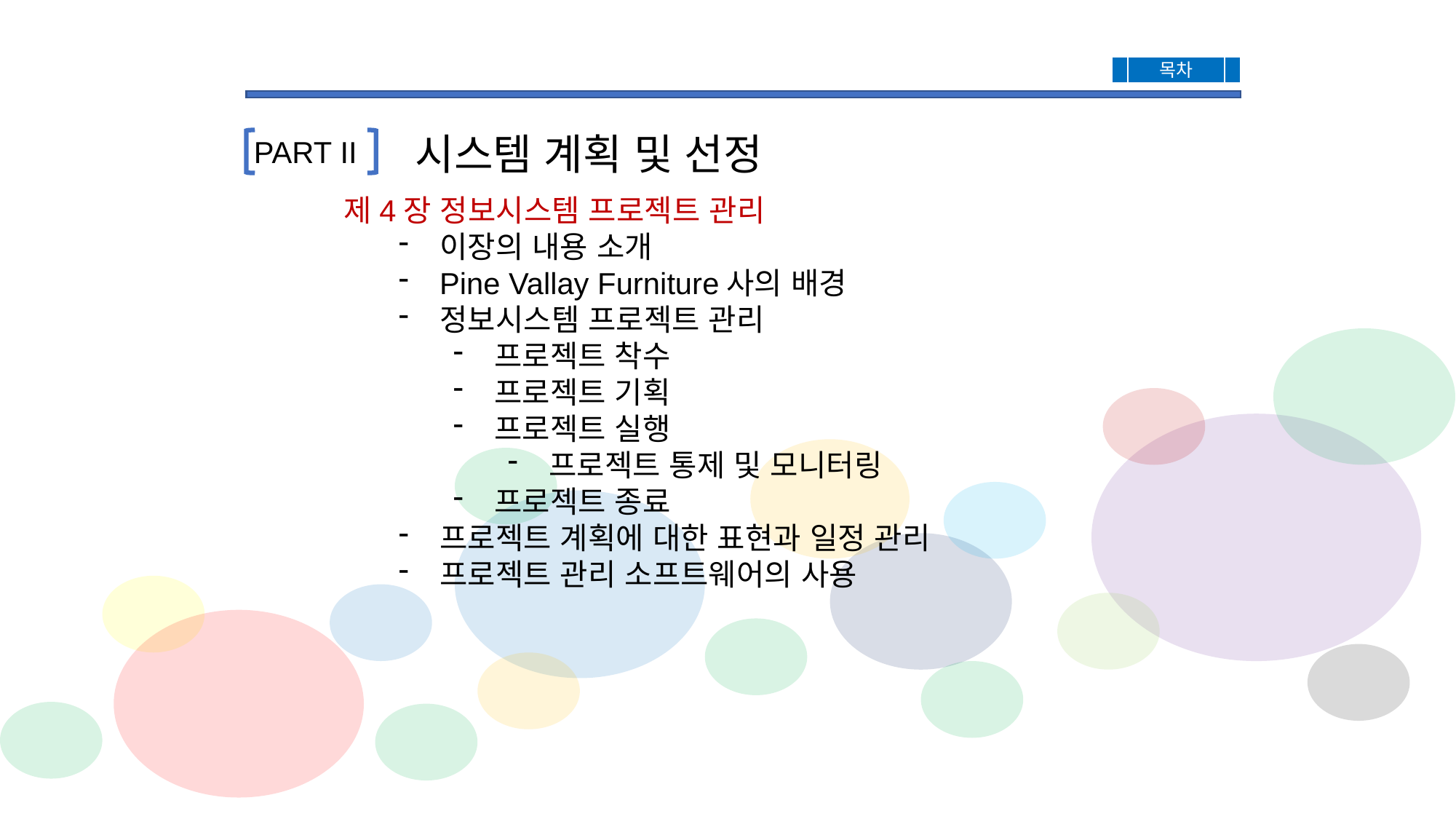

목차

시스템 계획 및 선정
PART II

제4장 정보시스템 프로젝트 관리
이장의 내용 소개
Pine Vallay Furniture사의 배경
정보시스템 프로젝트 관리
프로젝트 착수
프로젝트 기획
프로젝트 실행
프로젝트 통제 및 모니터링
프로젝트 종료
프로젝트 계획에 대한 표현과 일정 관리
프로젝트 관리 소프트웨어의 사용